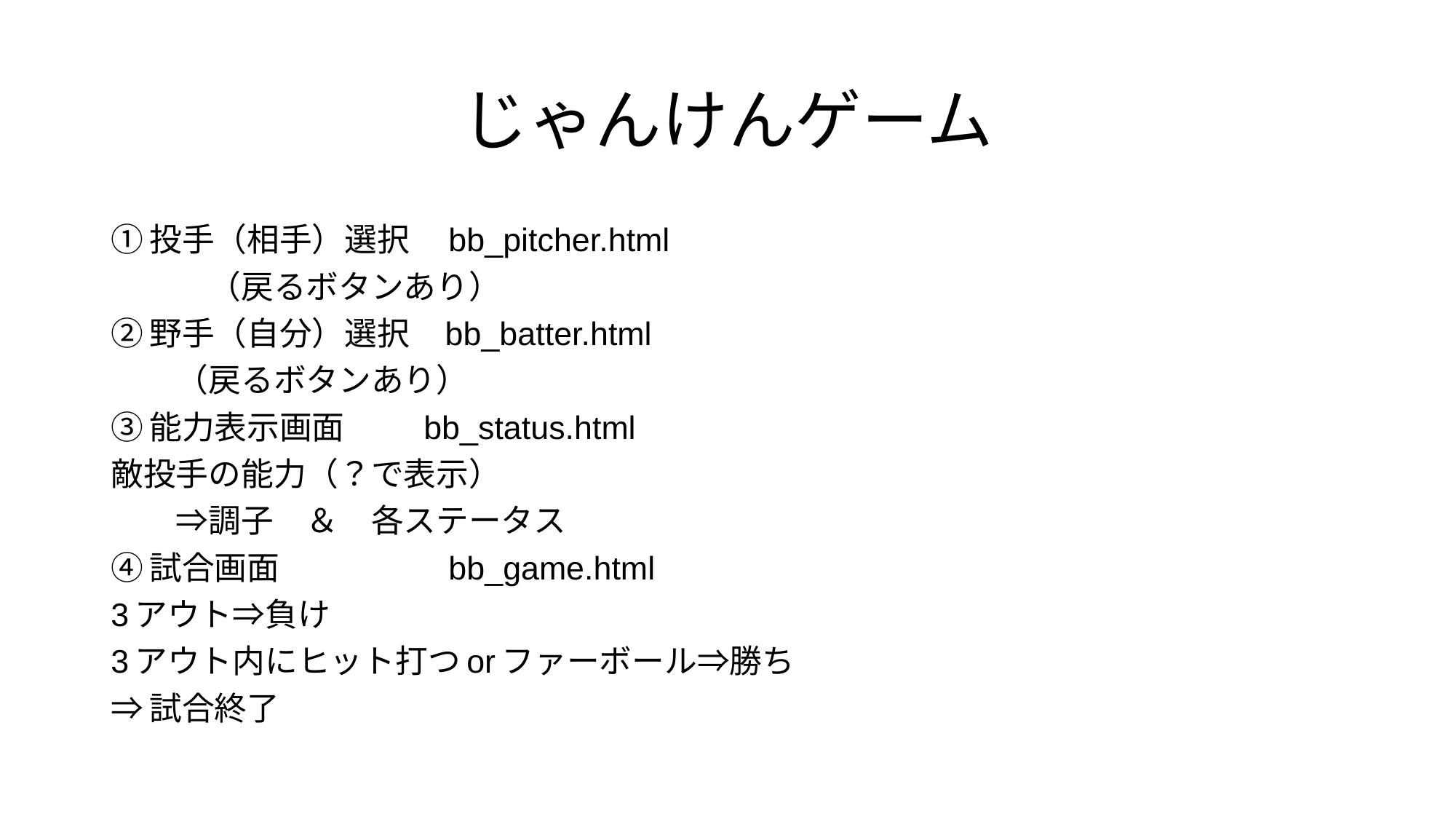

# じゃんけんゲーム
①投手（相手）選択　bb_pitcher.html
　　　（戻るボタンあり）
②野手（自分）選択    bb_batter.html
　　（戻るボタンあり）
③能力表示画面          bb_status.html
敵投手の能力（？で表示）
　　⇒調子　＆　各ステータス
④試合画面　　　　　bb_game.html
3アウト⇒負け
3アウト内にヒット打つorファーボール⇒勝ち
⇒試合終了